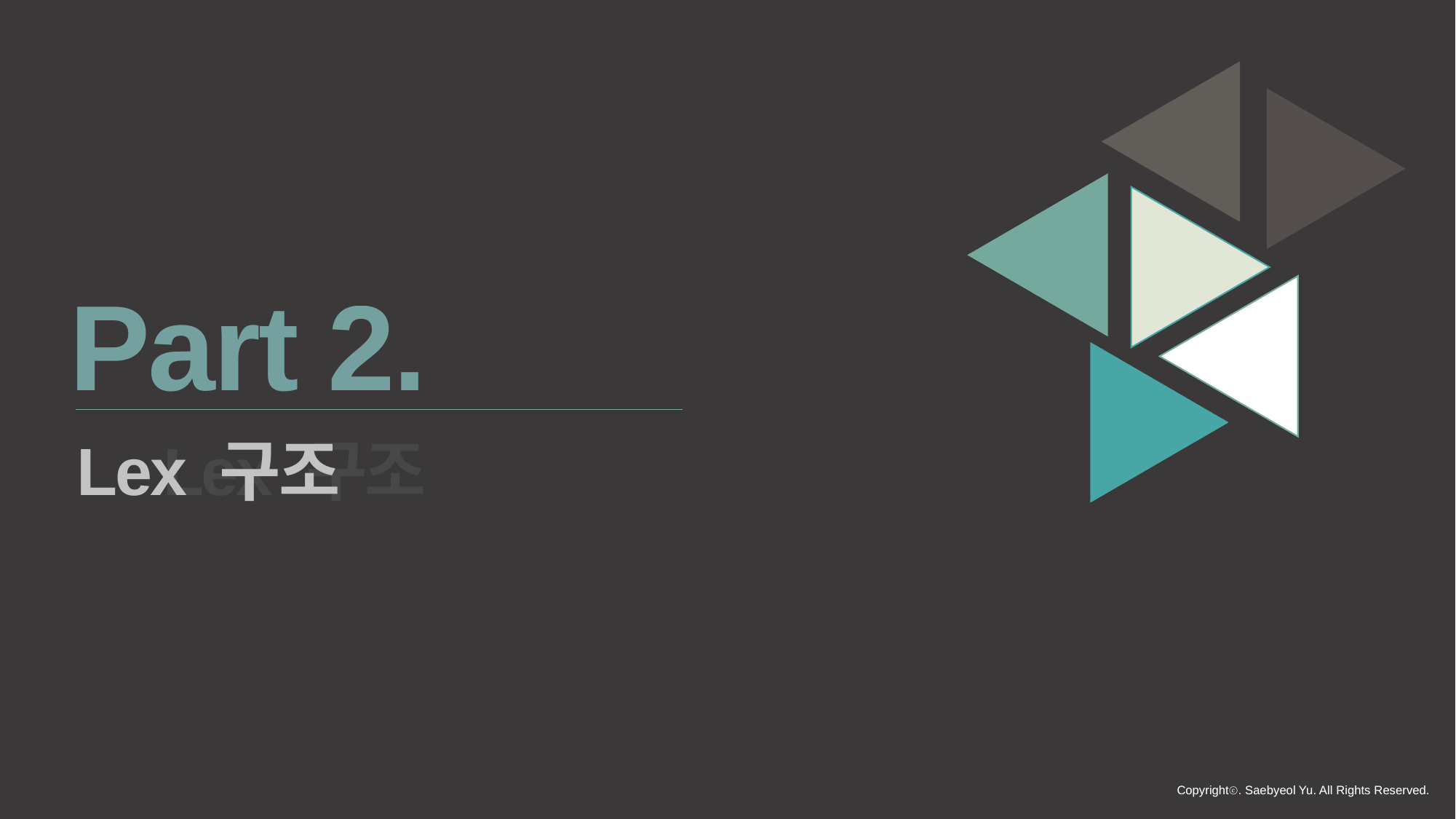

Part 2.
Lex 구조
Lex 구조
Copyrightⓒ. Saebyeol Yu. All Rights Reserved.